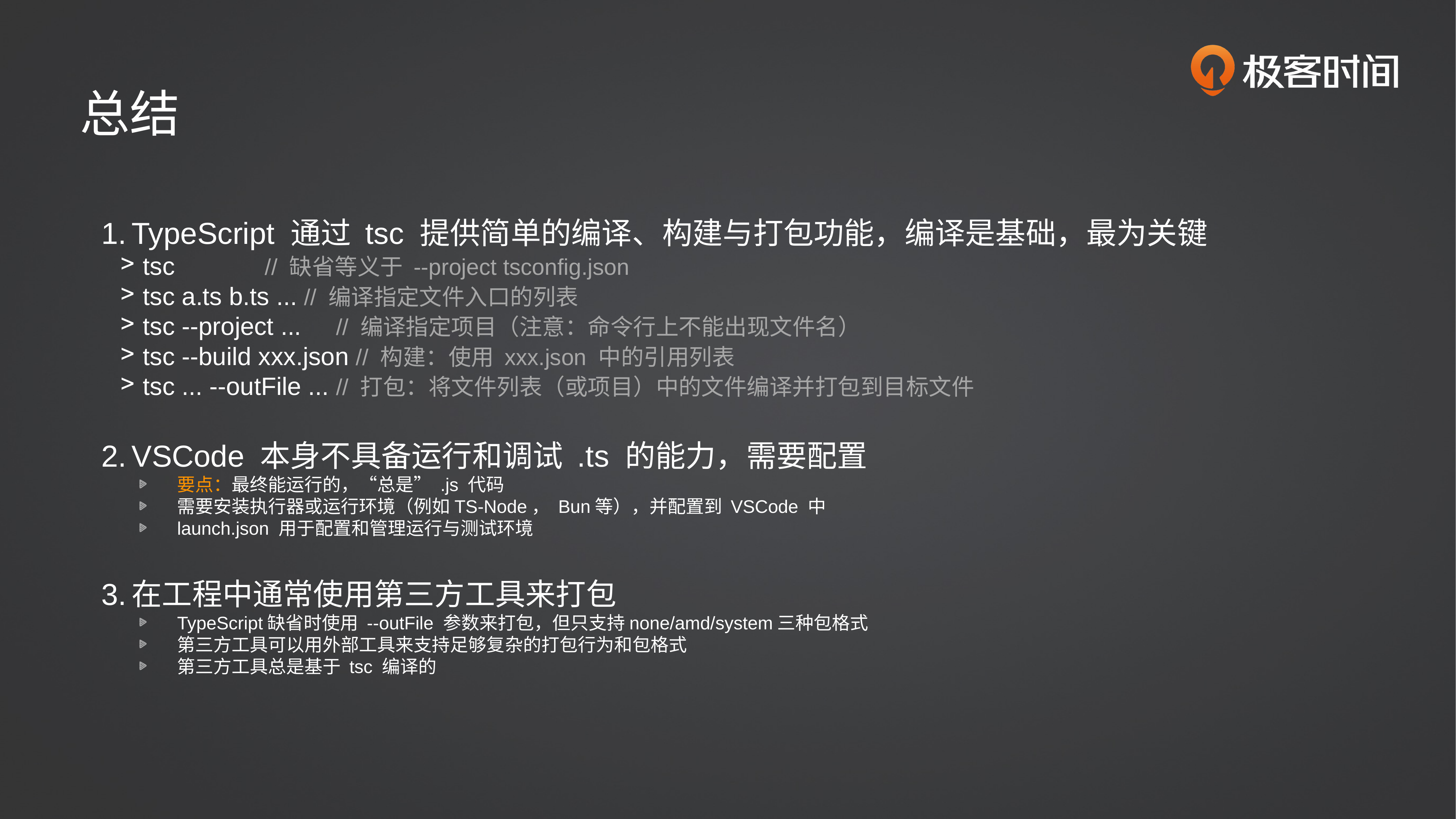

总结
TypeScript 通过 tsc 提供简单的编译、构建与打包功能，编译是基础，最为关键
tsc             // 缺省等义于 --project tsconfig.json
tsc a.ts b.ts ... // 编译指定文件入口的列表
tsc --project ...     // 编译指定项目（注意：命令行上不能出现文件名）
tsc --build xxx.json // 构建：使用 xxx.json 中的引用列表
tsc ... --outFile ... // 打包：将文件列表（或项目）中的文件编译并打包到目标文件

VSCode 本身不具备运行和调试 .ts 的能力，需要配置
要点：最终能运行的，“总是” .js 代码
需要安装执行器或运行环境（例如TS-Node， Bun等），并配置到 VSCode 中
launch.json 用于配置和管理运行与测试环境

在工程中通常使用第三方工具来打包
TypeScript缺省时使用 --outFile 参数来打包，但只支持none/amd/system三种包格式
第三方工具可以用外部工具来支持足够复杂的打包行为和包格式
第三方工具总是基于 tsc 编译的